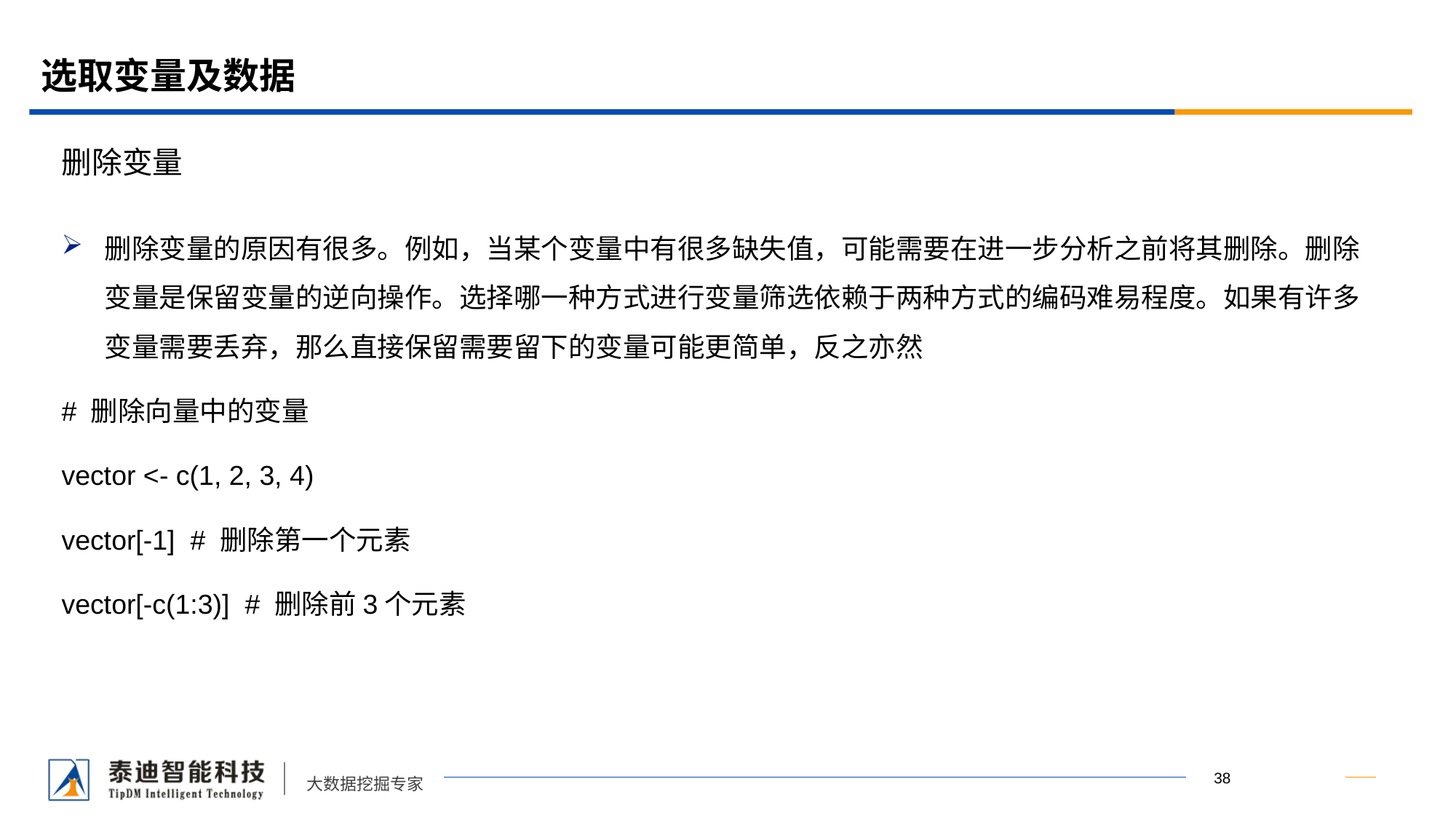

# 选取变量及数据
删除变量
删除变量的原因有很多。例如，当某个变量中有很多缺失值，可能需要在进一步分析之前将其删除。删除变量是保留变量的逆向操作。选择哪一种方式进行变量筛选依赖于两种方式的编码难易程度。如果有许多变量需要丢弃，那么直接保留需要留下的变量可能更简单，反之亦然
# 删除向量中的变量
vector <- c(1, 2, 3, 4)
vector[-1]  # 删除第一个元素
vector[-c(1:3)]  # 删除前3个元素